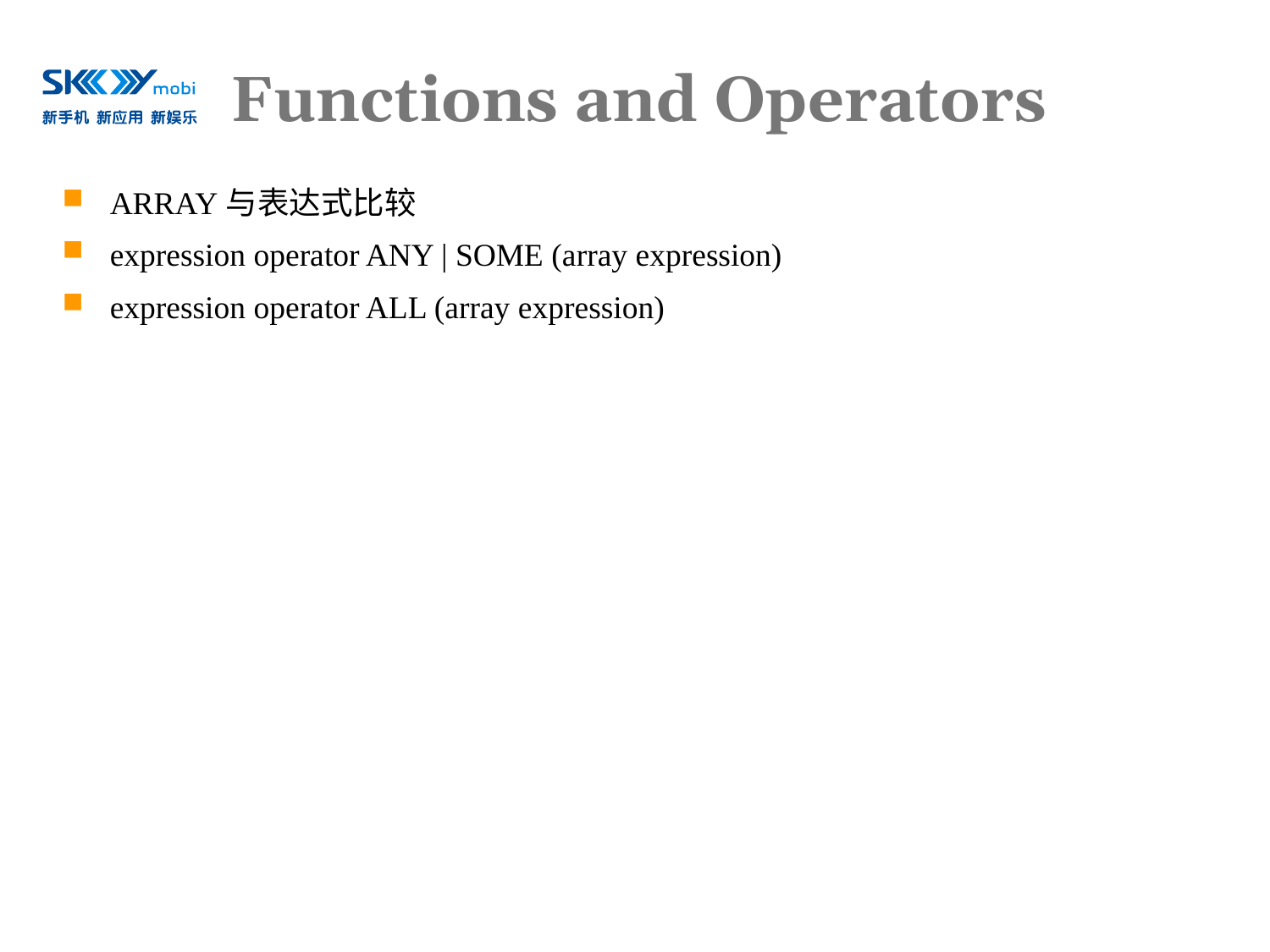

# Functions and Operators
ARRAY与表达式比较
expression operator ANY | SOME (array expression)
expression operator ALL (array expression)